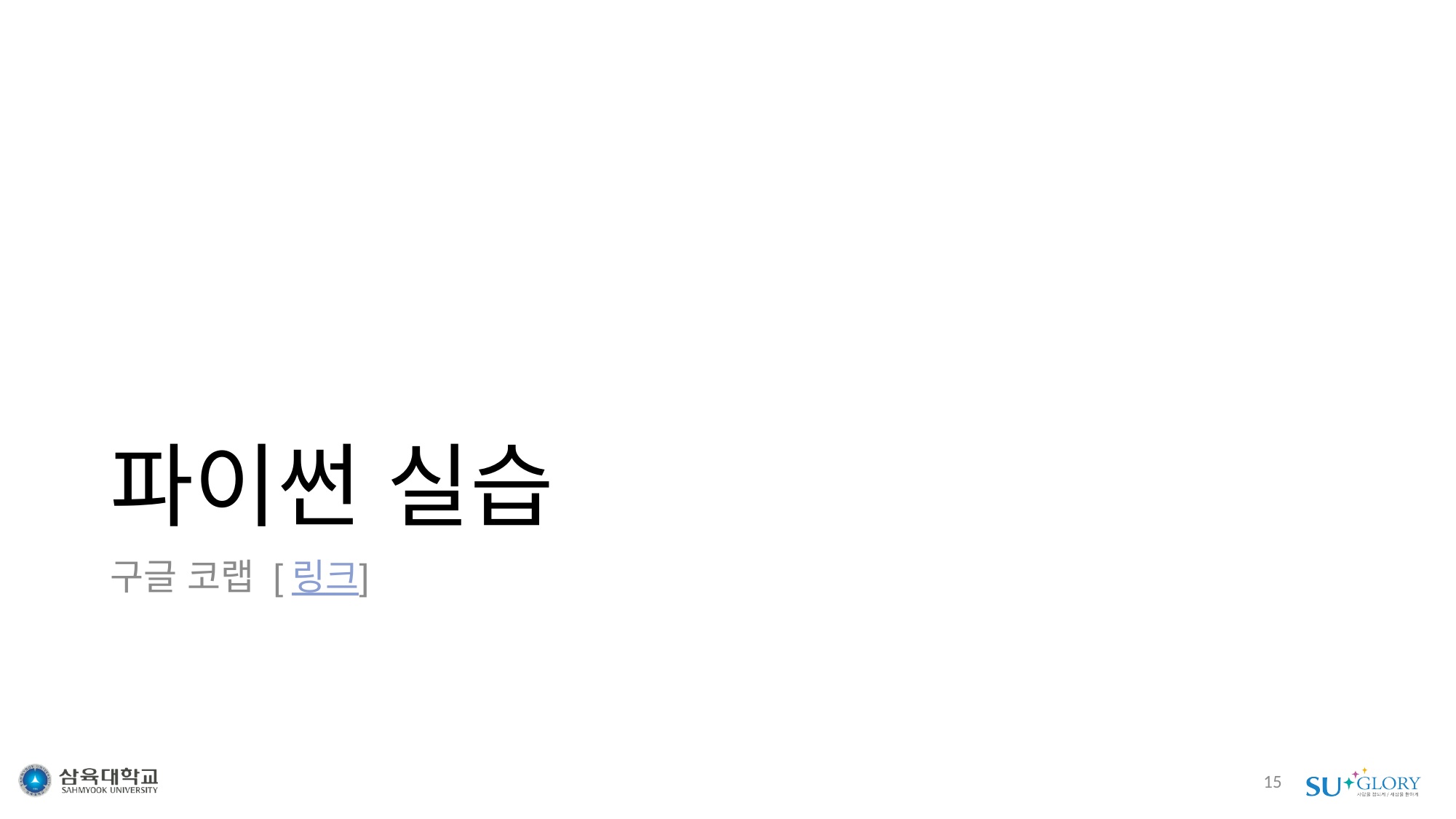

# 파이썬 실습
구글 코랩 [링크]
15